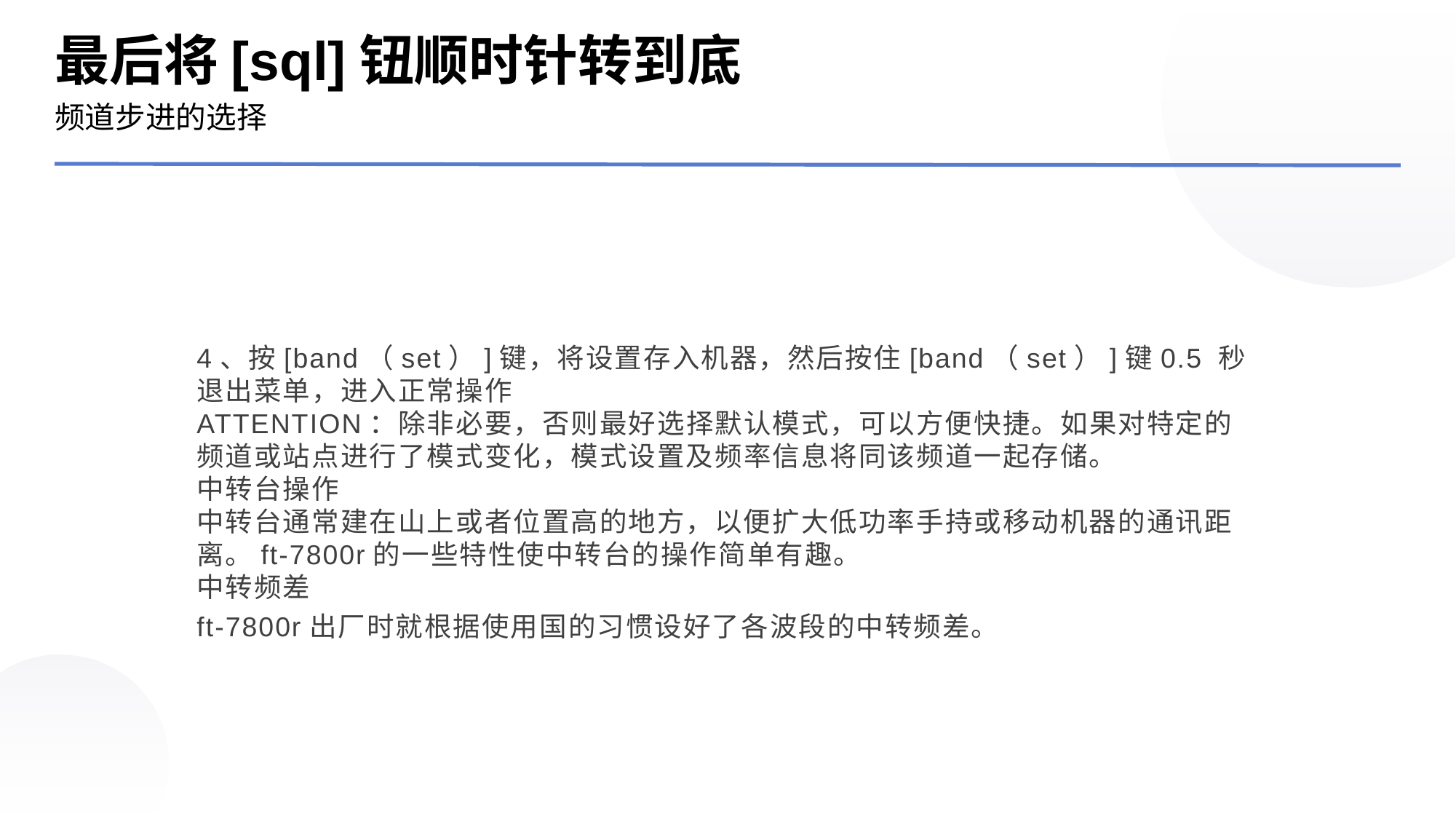

最后将[sql]钮顺时针转到底
频道步进的选择
4、按[band（set）]键，将设置存入机器，然后按住[band（set）]键0.5 秒退出菜单，进入正常操作
ATTENTION：除非必要，否则最好选择默认模式，可以方便快捷。如果对特定的频道或站点进行了模式变化，模式设置及频率信息将同该频道一起存储。
中转台操作
中转台通常建在山上或者位置高的地方，以便扩大低功率手持或移动机器的通讯距离。ft-7800r的一些特性使中转台的操作简单有趣。
中转频差
ft-7800r出厂时就根据使用国的习惯设好了各波段的中转频差。